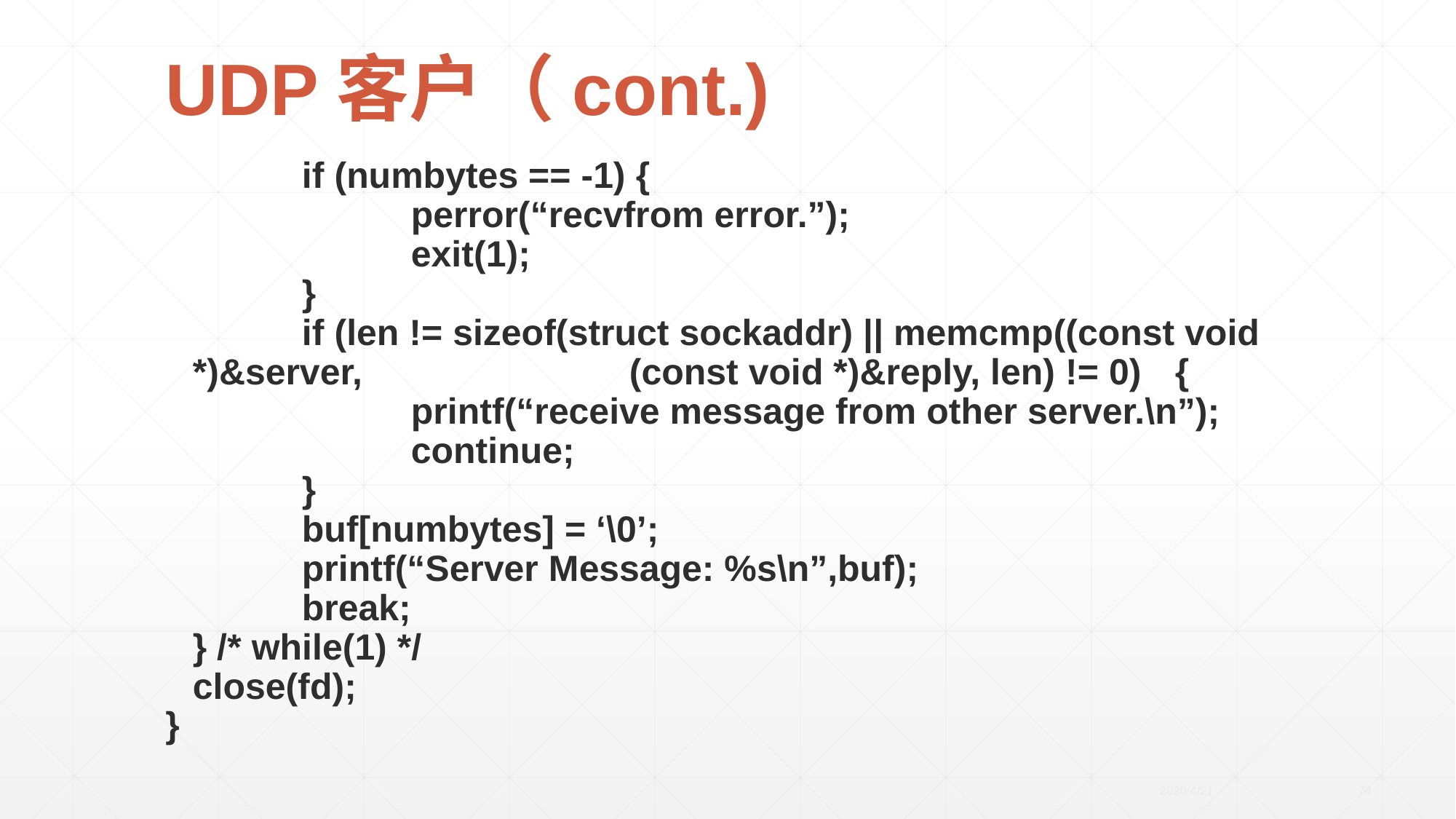

# UDP客户（cont.)
		if (numbytes == -1) {
			perror(“recvfrom error.”);
			exit(1);
		}
		if (len != sizeof(struct sockaddr) || memcmp((const void *)&server, 			(const void *)&reply, len) != 0)	{
			printf(“receive message from other server.\n”);
			continue;
		}
		buf[numbytes] = ‘\0’;
		printf(“Server Message: %s\n”,buf);
		break;
	} /* while(1) */
	close(fd);
}
2020/4/21
74